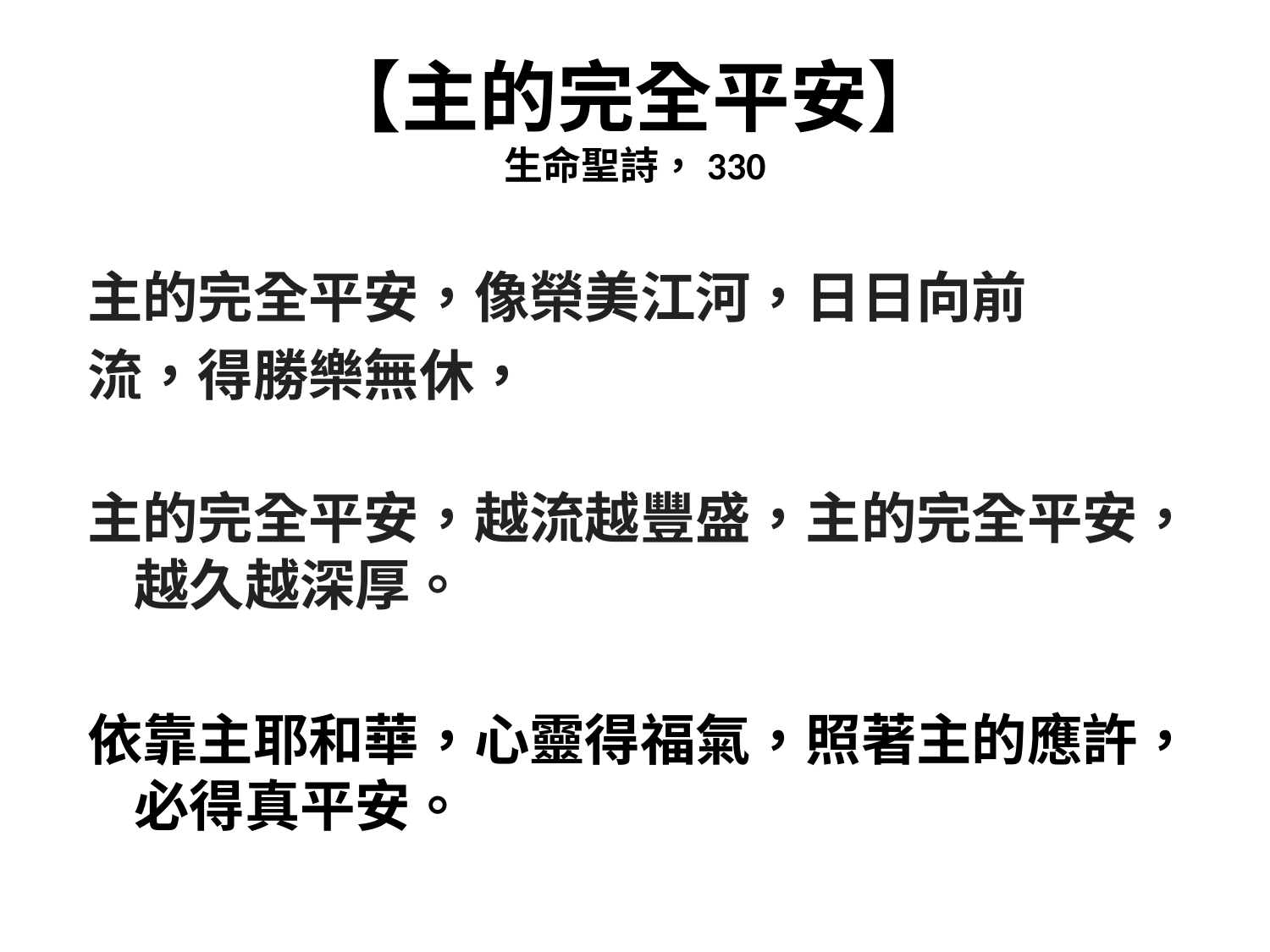

# 【主的完全平安】 生命聖詩，330
主的完全平安，像榮美江河，日日向前
流，得勝樂無休，
主的完全平安，越流越豐盛，主的完全平安，越久越深厚。

依靠主耶和華，心靈得福氣，照著主的應許，必得真平安。